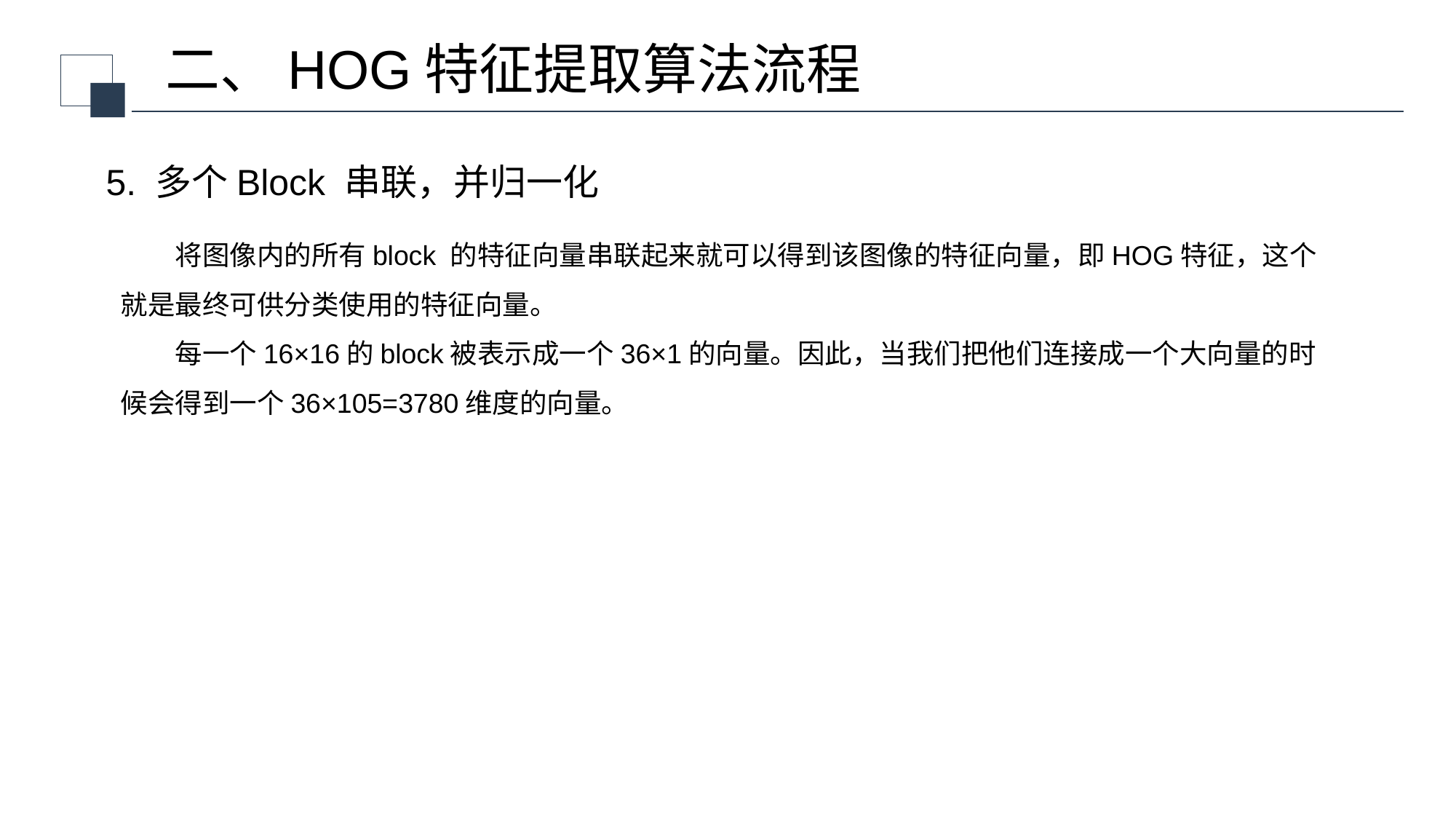

二、HOG特征提取算法流程

5. 多个Block 串联，并归一化
将图像内的所有block 的特征向量串联起来就可以得到该图像的特征向量，即HOG特征，这个就是最终可供分类使用的特征向量。
每一个16×16的block被表示成一个36×1的向量。因此，当我们把他们连接成一个大向量的时候会得到一个36×105=3780维度的向量。